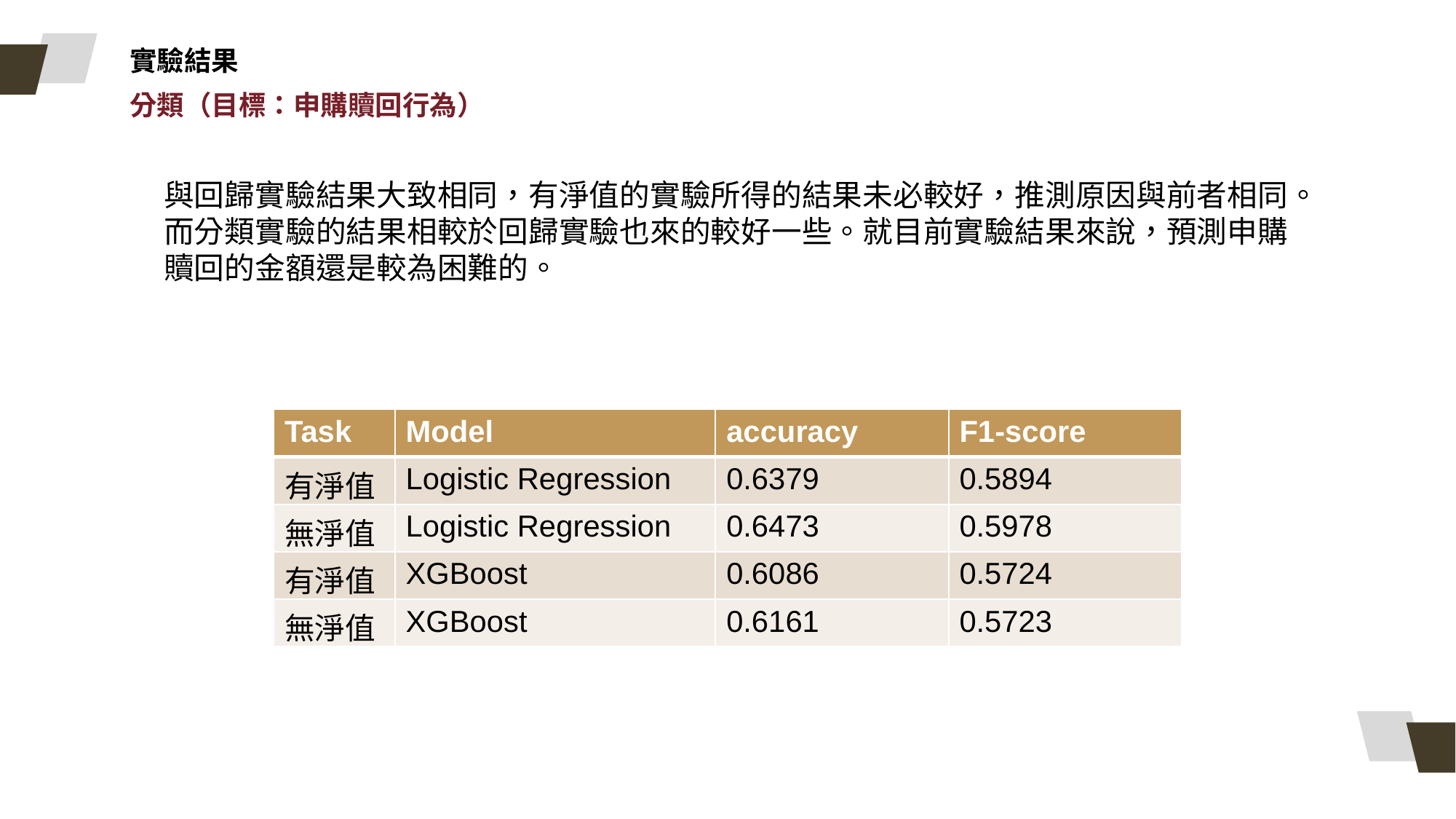

實驗結果
分類（目標：申購贖回行為）
與回歸實驗結果大致相同，有淨值的實驗所得的結果未必較好，推測原因與前者相同。而分類實驗的結果相較於回歸實驗也來的較好一些。就目前實驗結果來說，預測申購贖回的金額還是較為困難的。
| Task | Model | accuracy | F1-score |
| --- | --- | --- | --- |
| 有淨值 | Logistic Regression | 0.6379 | 0.5894 |
| 無淨值 | Logistic Regression | 0.6473 | 0.5978 |
| 有淨值 | XGBoost | 0.6086 | 0.5724 |
| 無淨值 | XGBoost | 0.6161 | 0.5723 |